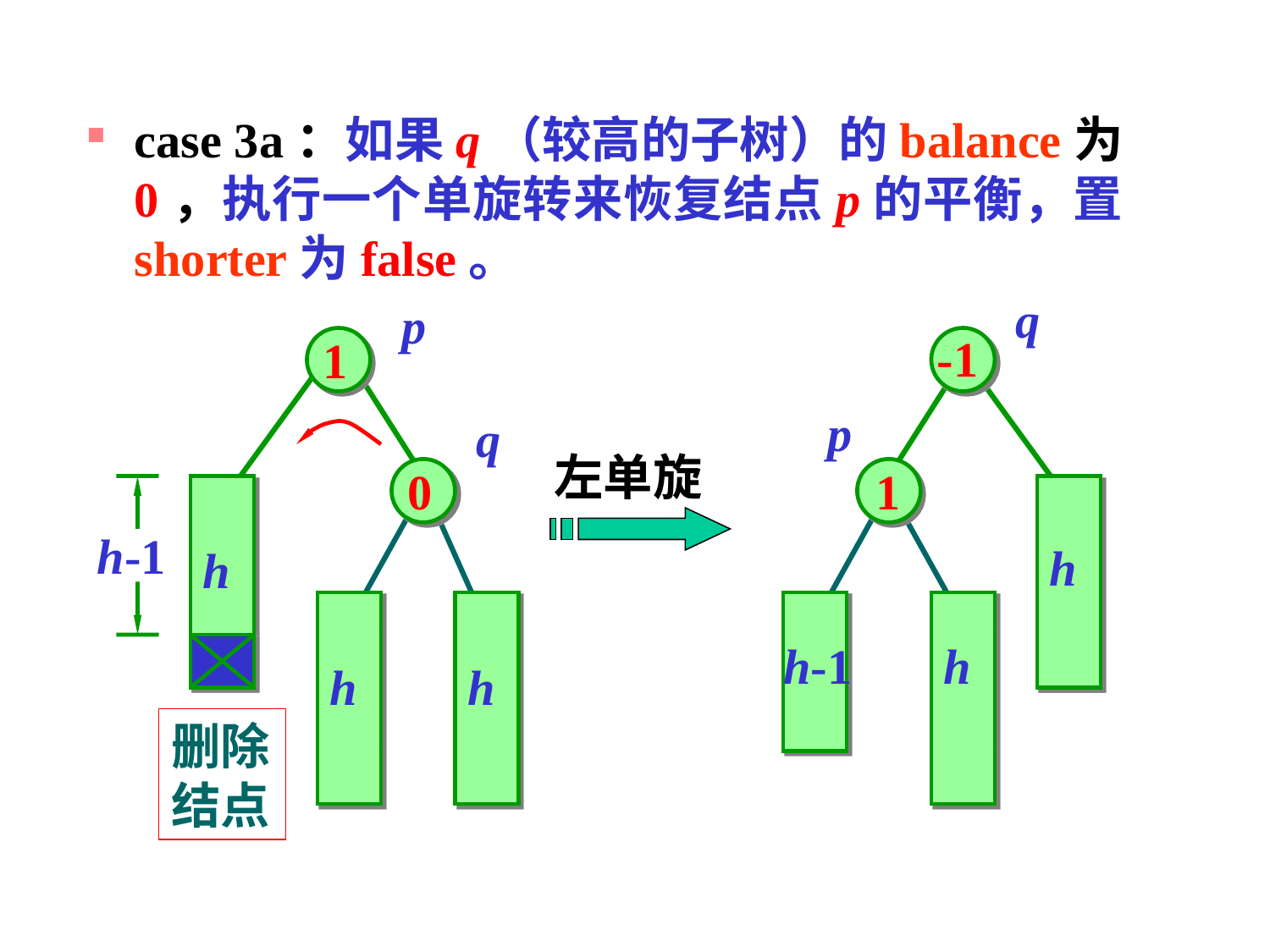

case 3a：如果q（较高的子树）的balance为0，执行一个单旋转来恢复结点p的平衡，置shorter为false。
q
p
-1
1

p
q

左单旋
0
1

h-1
h
h

h-1
h

h
h
删除结点
159